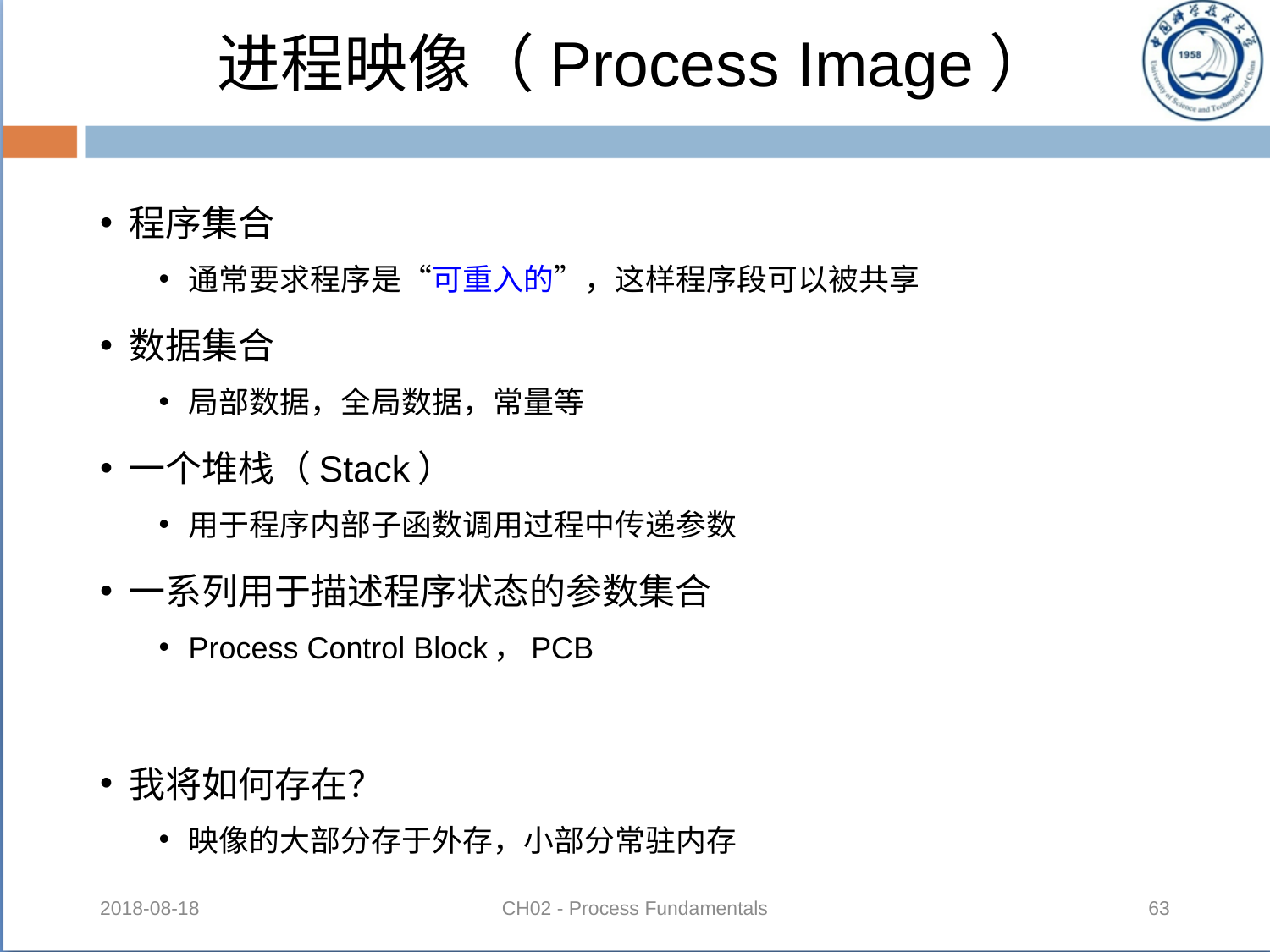

# 进程映像（Process Image）
程序集合
通常要求程序是“可重入的”，这样程序段可以被共享
数据集合
局部数据，全局数据，常量等
一个堆栈（Stack）
用于程序内部子函数调用过程中传递参数
一系列用于描述程序状态的参数集合
Process Control Block，PCB

我将如何存在？
映像的大部分存于外存，小部分常驻内存
2018-08-18
CH02 - Process Fundamentals
63